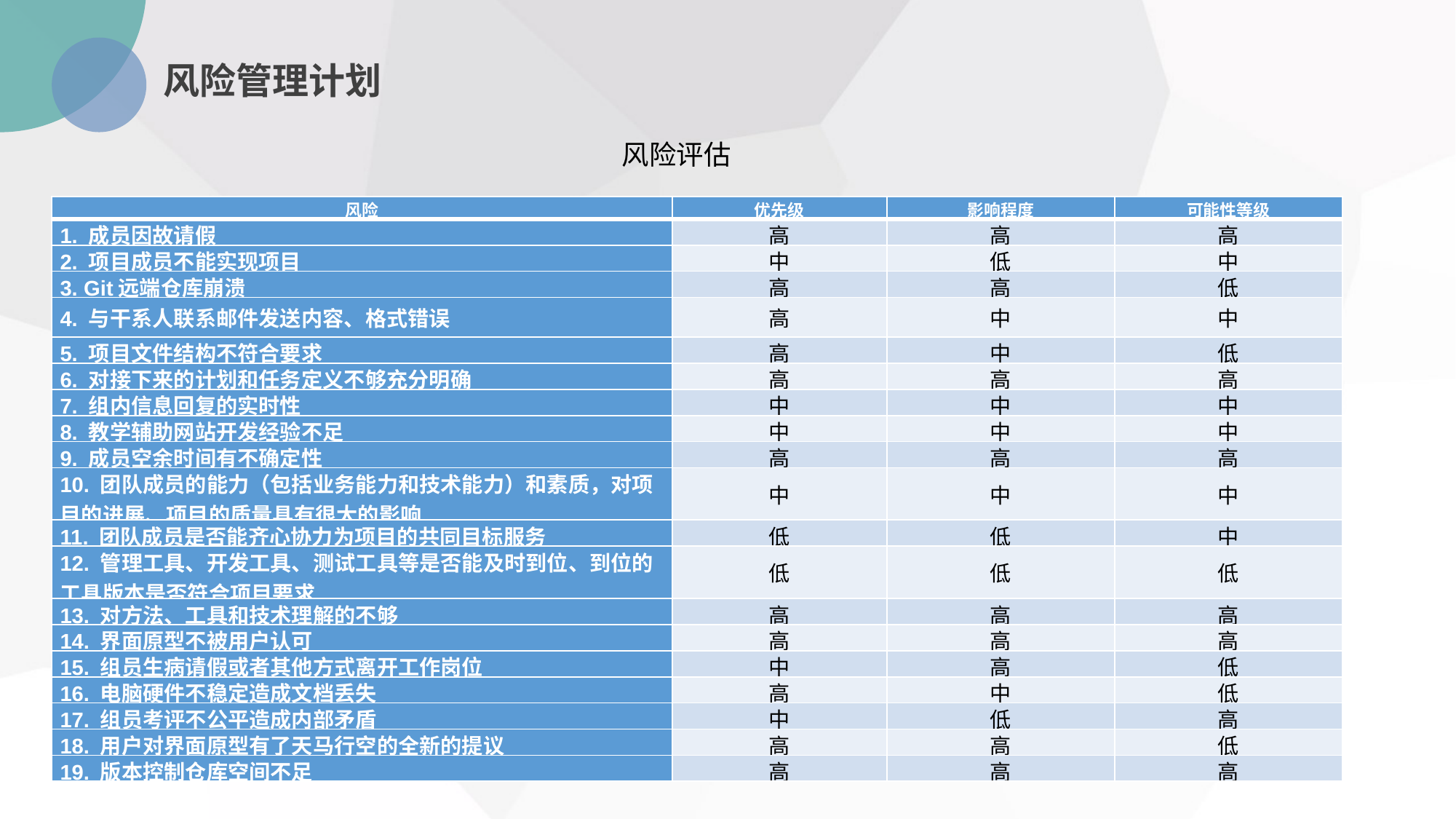

风险管理计划
风险评估
| 风险 | 优先级 | 影响程度 | 可能性等级 |
| --- | --- | --- | --- |
| 1. 成员因故请假 | 高 | 高 | 高 |
| 2. 项目成员不能实现项目 | 中 | 低 | 中 |
| 3. Git远端仓库崩溃 | 高 | 高 | 低 |
| 4. 与干系人联系邮件发送内容、格式错误 | 高 | 中 | 中 |
| 5. 项目文件结构不符合要求 | 高 | 中 | 低 |
| 6. 对接下来的计划和任务定义不够充分明确 | 高 | 高 | 高 |
| 7. 组内信息回复的实时性 | 中 | 中 | 中 |
| 8. 教学辅助网站开发经验不足 | 中 | 中 | 中 |
| 9. 成员空余时间有不确定性 | 高 | 高 | 高 |
| 10. 团队成员的能力（包括业务能力和技术能力）和素质，对项目的进展、项目的质量具有很大的影响 | 中 | 中 | 中 |
| 11. 团队成员是否能齐心协力为项目的共同目标服务 | 低 | 低 | 中 |
| 12. 管理工具、开发工具、测试工具等是否能及时到位、到位的工具版本是否符合项目要求 | 低 | 低 | 低 |
| 13. 对方法、工具和技术理解的不够 | 高 | 高 | 高 |
| 14. 界面原型不被用户认可 | 高 | 高 | 高 |
| 15. 组员生病请假或者其他方式离开工作岗位 | 中 | 高 | 低 |
| 16. 电脑硬件不稳定造成文档丢失 | 高 | 中 | 低 |
| 17. 组员考评不公平造成内部矛盾 | 中 | 低 | 高 |
| 18. 用户对界面原型有了天马行空的全新的提议 | 高 | 高 | 低 |
| 19. 版本控制仓库空间不足 | 高 | 高 | 高 |